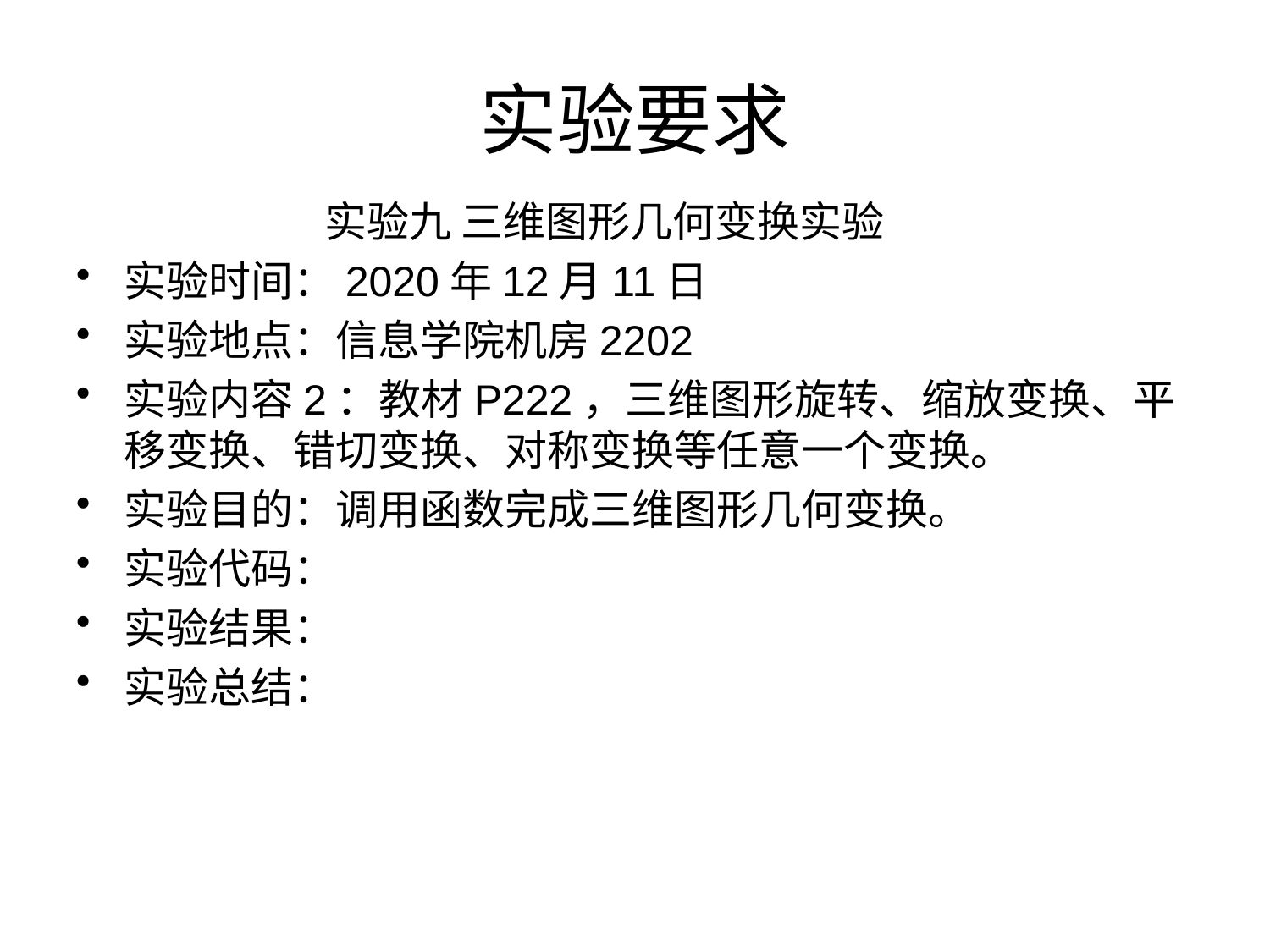

# 实验要求
                         实验九 三维图形几何变换实验
实验时间：2020年12月11日
实验地点：信息学院机房2202
实验内容2：教材P222，三维图形旋转、缩放变换、平移变换、错切变换、对称变换等任意一个变换。
实验目的：调用函数完成三维图形几何变换。
实验代码：
实验结果：
实验总结：